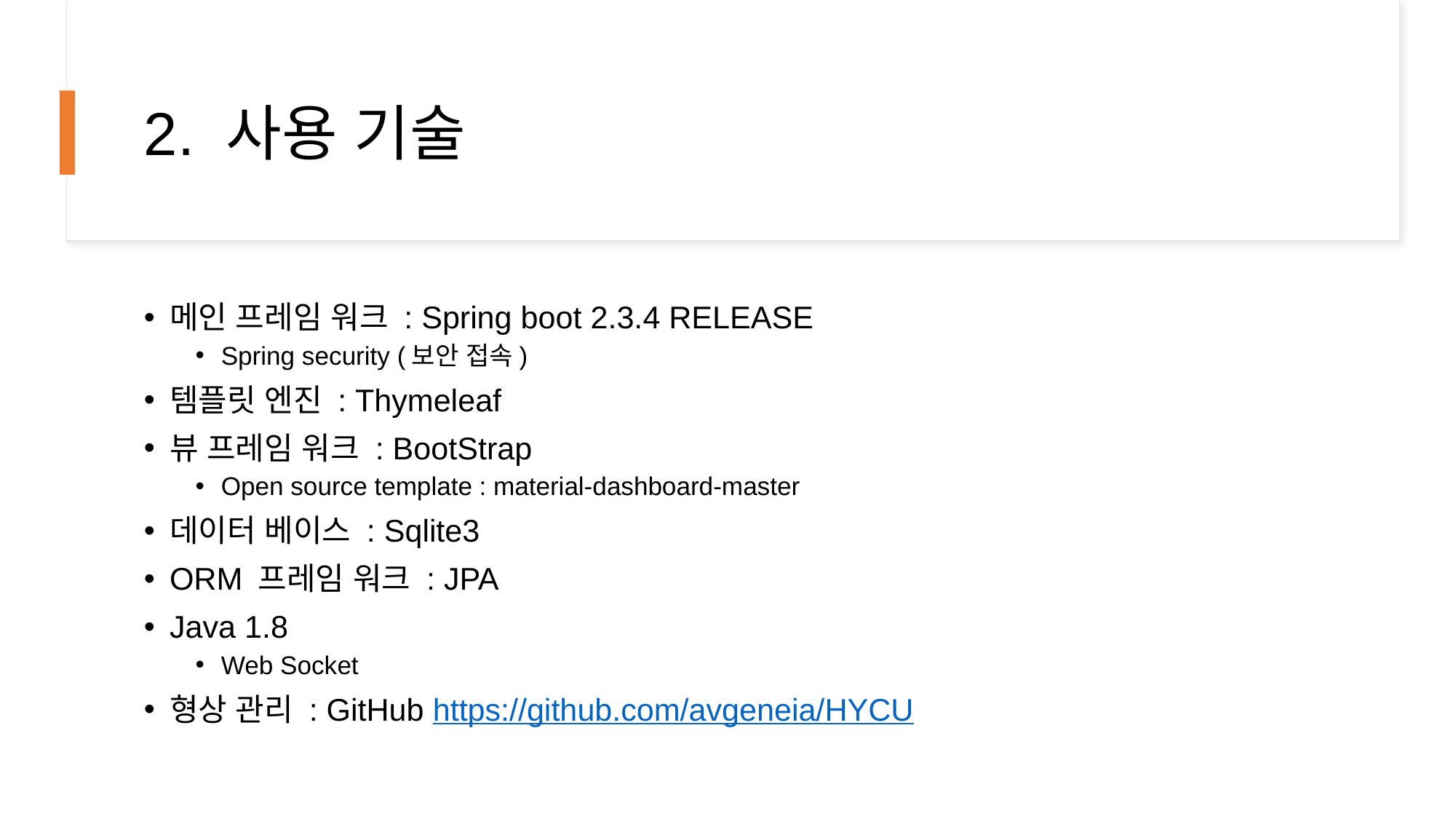

# 2. 사용 기술

메인 프레임 워크 : Spring boot 2.3.4 RELEASE
Spring security (보안 접속)
템플릿 엔진 : Thymeleaf
뷰 프레임 워크 : BootStrap
Open source template : material-dashboard-master
데이터 베이스 : Sqlite3
ORM 프레임 워크 : JPA
Java 1.8
Web Socket
형상 관리 : GitHub https://github.com/avgeneia/HYCU